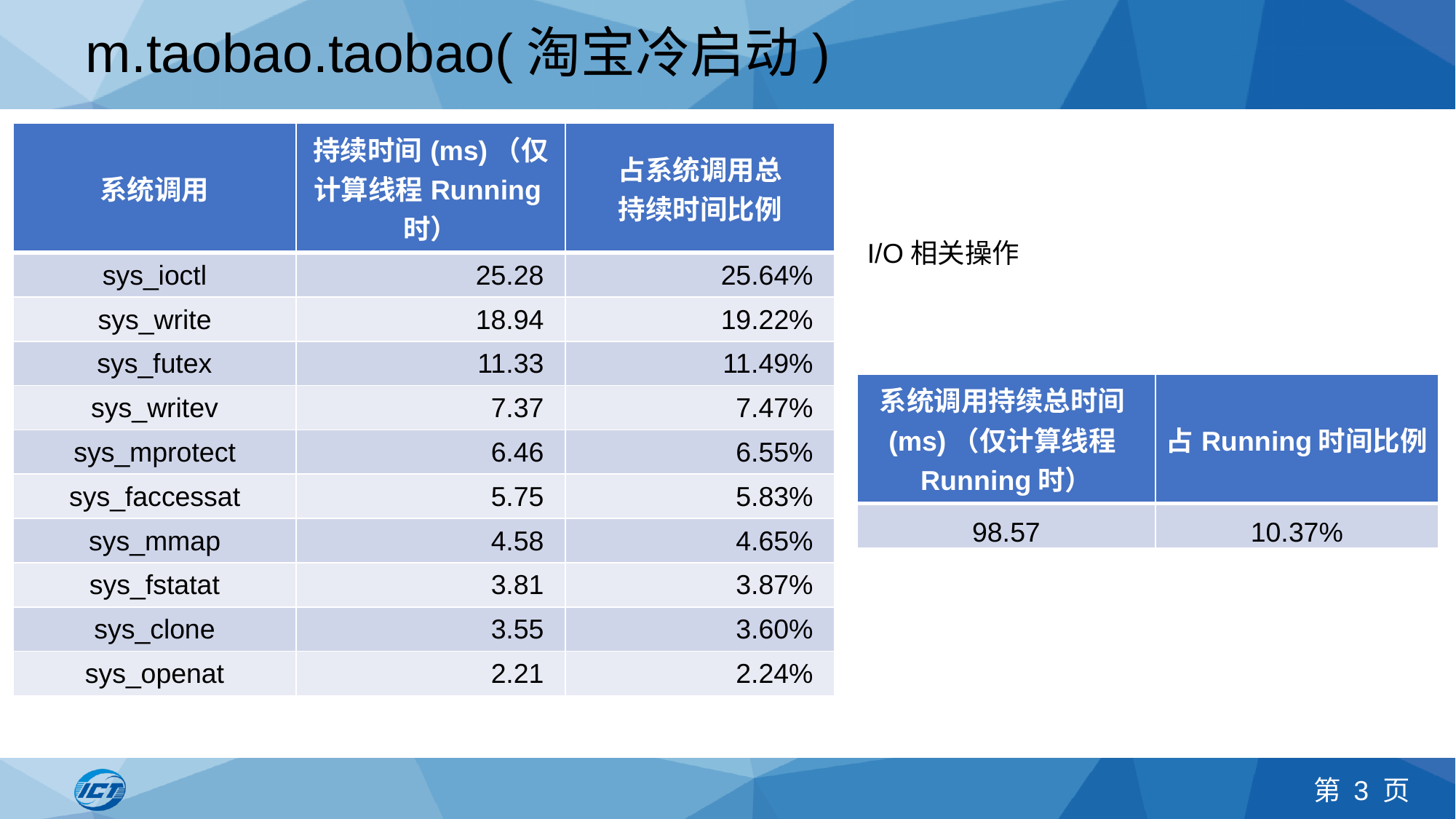

# m.taobao.taobao(淘宝冷启动)
| 系统调用 | 持续时间(ms)（仅计算线程Running时） | 占系统调用总 持续时间比例 |
| --- | --- | --- |
| sys\_ioctl | 25.28 | 25.64% |
| sys\_write | 18.94 | 19.22% |
| sys\_futex | 11.33 | 11.49% |
| sys\_writev | 7.37 | 7.47% |
| sys\_mprotect | 6.46 | 6.55% |
| sys\_faccessat | 5.75 | 5.83% |
| sys\_mmap | 4.58 | 4.65% |
| sys\_fstatat | 3.81 | 3.87% |
| sys\_clone | 3.55 | 3.60% |
| sys\_openat | 2.21 | 2.24% |
I/O相关操作
| 系统调用持续总时间(ms)（仅计算线程Running时） | 占Running时间比例 |
| --- | --- |
| 98.57 | 10.37% |
第 3 页